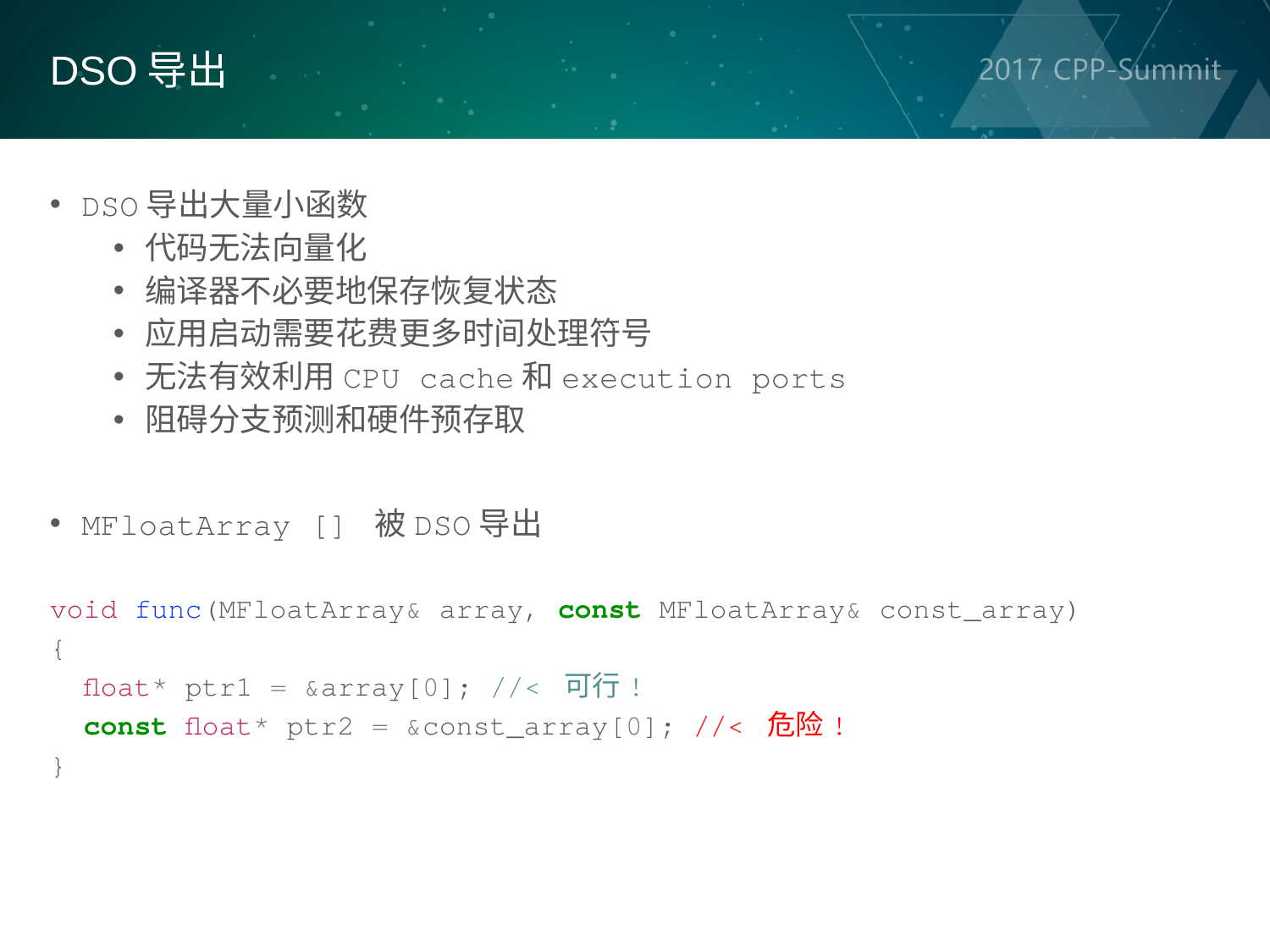

DSO导出
DSO导出大量小函数
代码无法向量化
编译器不必要地保存恢复状态
应用启动需要花费更多时间处理符号
无法有效利用CPU cache和execution ports
阻碍分支预测和硬件预存取

MFloatArray [] 被DSO导出

void func(MFloatArray& array, const MFloatArray& const_array)
{
  float* ptr1 = &array[0]; //< 可行!
  const float* ptr2 = &const_array[0]; //< 危险!
}